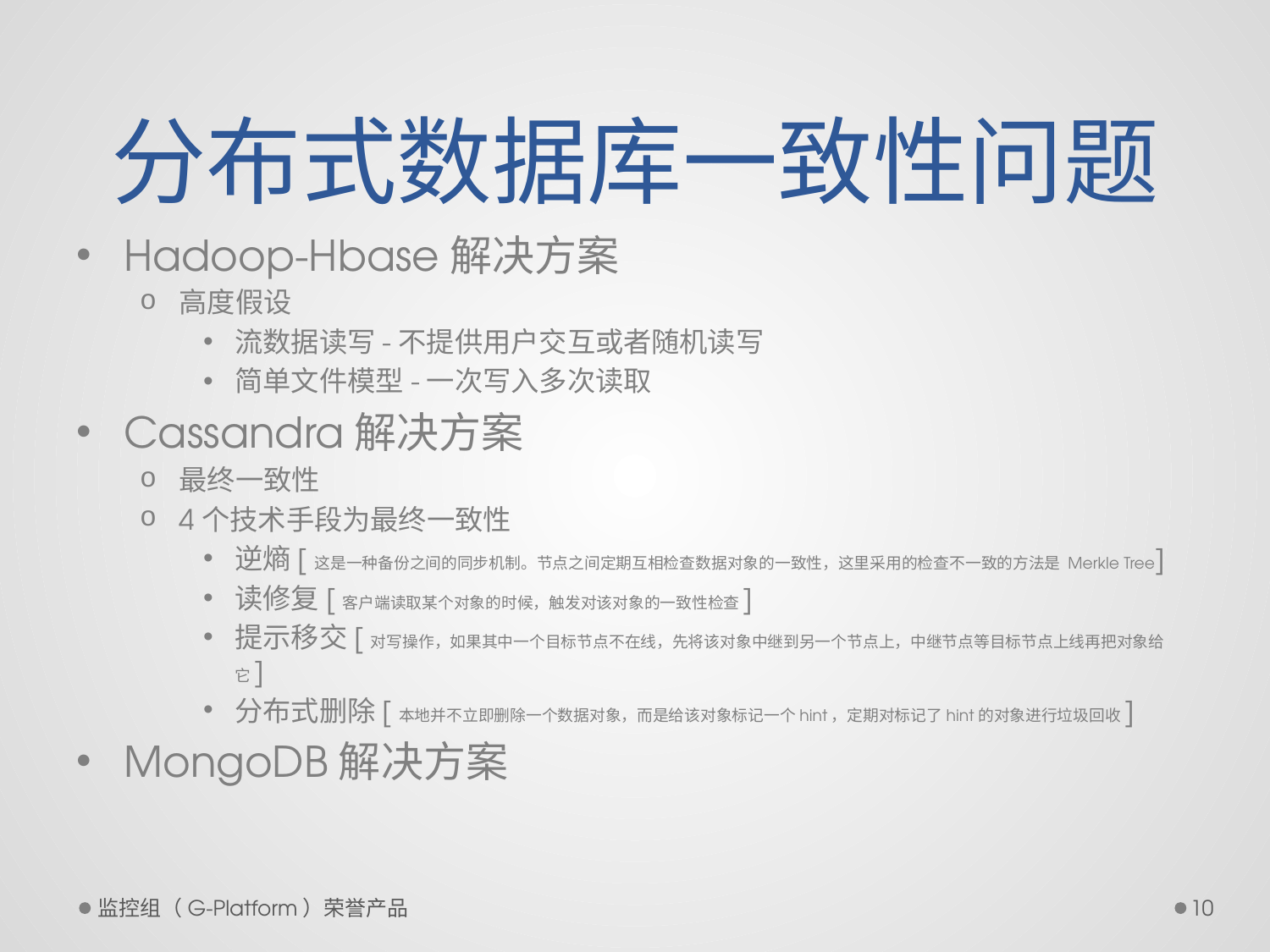

# 分布式数据库一致性问题
Hadoop-Hbase解决方案
高度假设
流数据读写-不提供用户交互或者随机读写
简单文件模型-一次写入多次读取
Cassandra解决方案
最终一致性
4个技术手段为最终一致性
逆熵[这是一种备份之间的同步机制。节点之间定期互相检查数据对象的一致性，这里采用的检查不一致的方法是 Merkle Tree]
读修复[客户端读取某个对象的时候，触发对该对象的一致性检查]
提示移交[对写操作，如果其中一个目标节点不在线，先将该对象中继到另一个节点上，中继节点等目标节点上线再把对象给它]
分布式删除[本地并不立即删除一个数据对象，而是给该对象标记一个hint，定期对标记了hint的对象进行垃圾回收]
MongoDB解决方案

监控组（G-Platform）荣誉产品
10